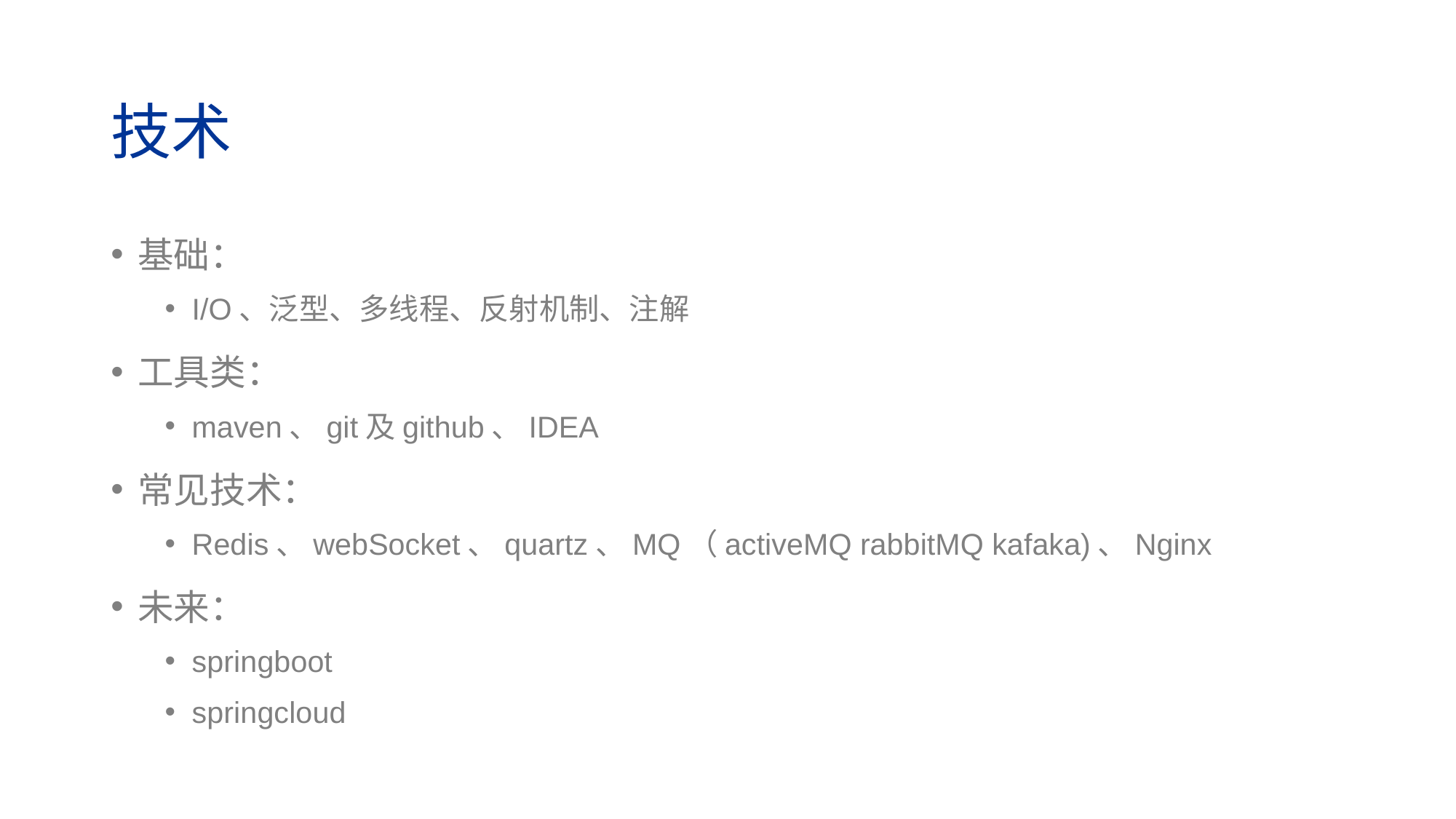

# 技术
基础：
I/O、泛型、多线程、反射机制、注解
工具类：
maven、git及github、IDEA
常见技术：
Redis、webSocket、quartz、MQ（activeMQ rabbitMQ kafaka)、Nginx
未来：
springboot
springcloud